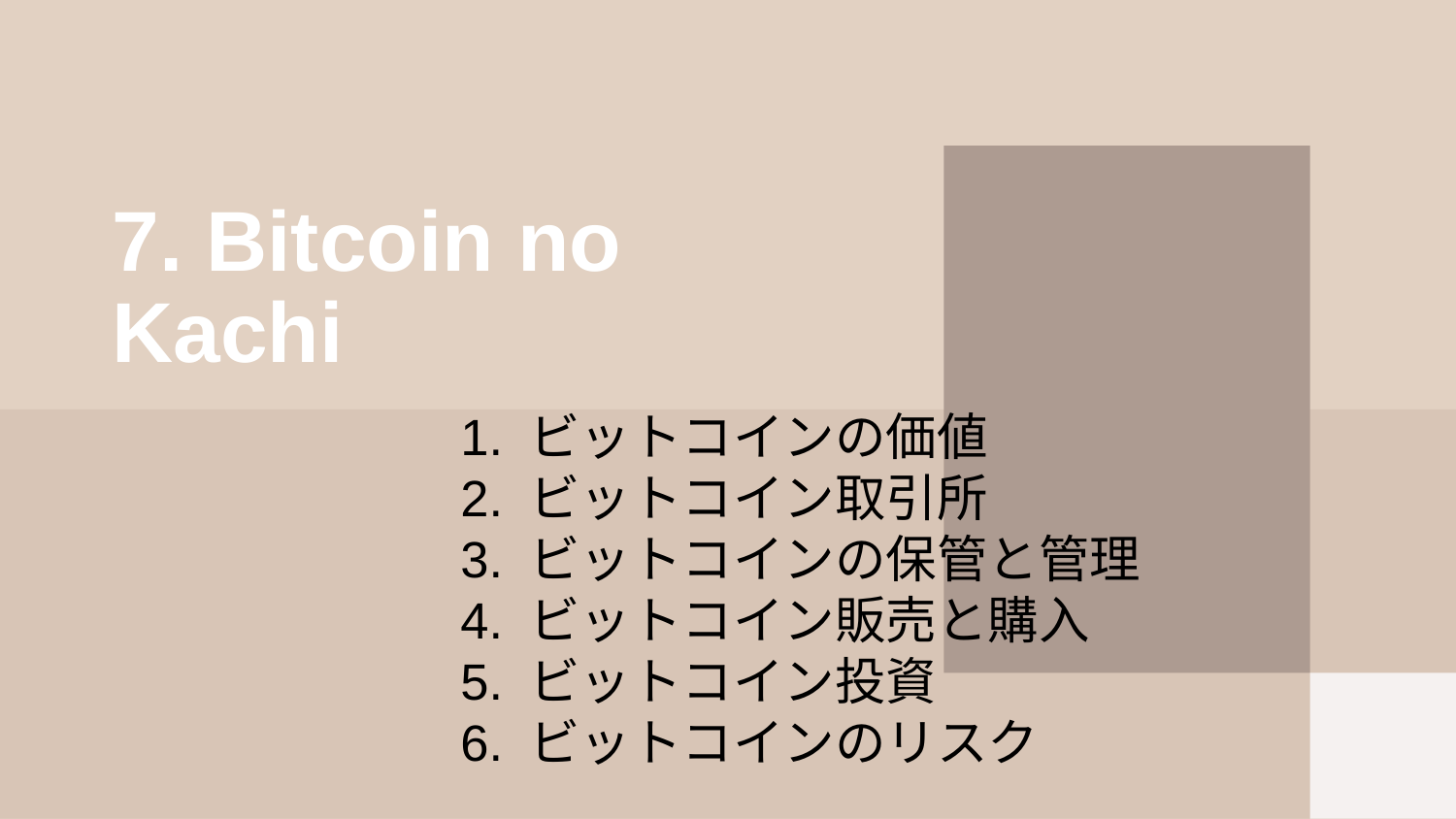

# 7. Bitcoin no Kachi

1. ビットコインの価値
2. ビットコイン取引所
3. ビットコインの保管と管理
4. ビットコイン販売と購入
5. ビットコイン投資
6. ビットコインのリスク